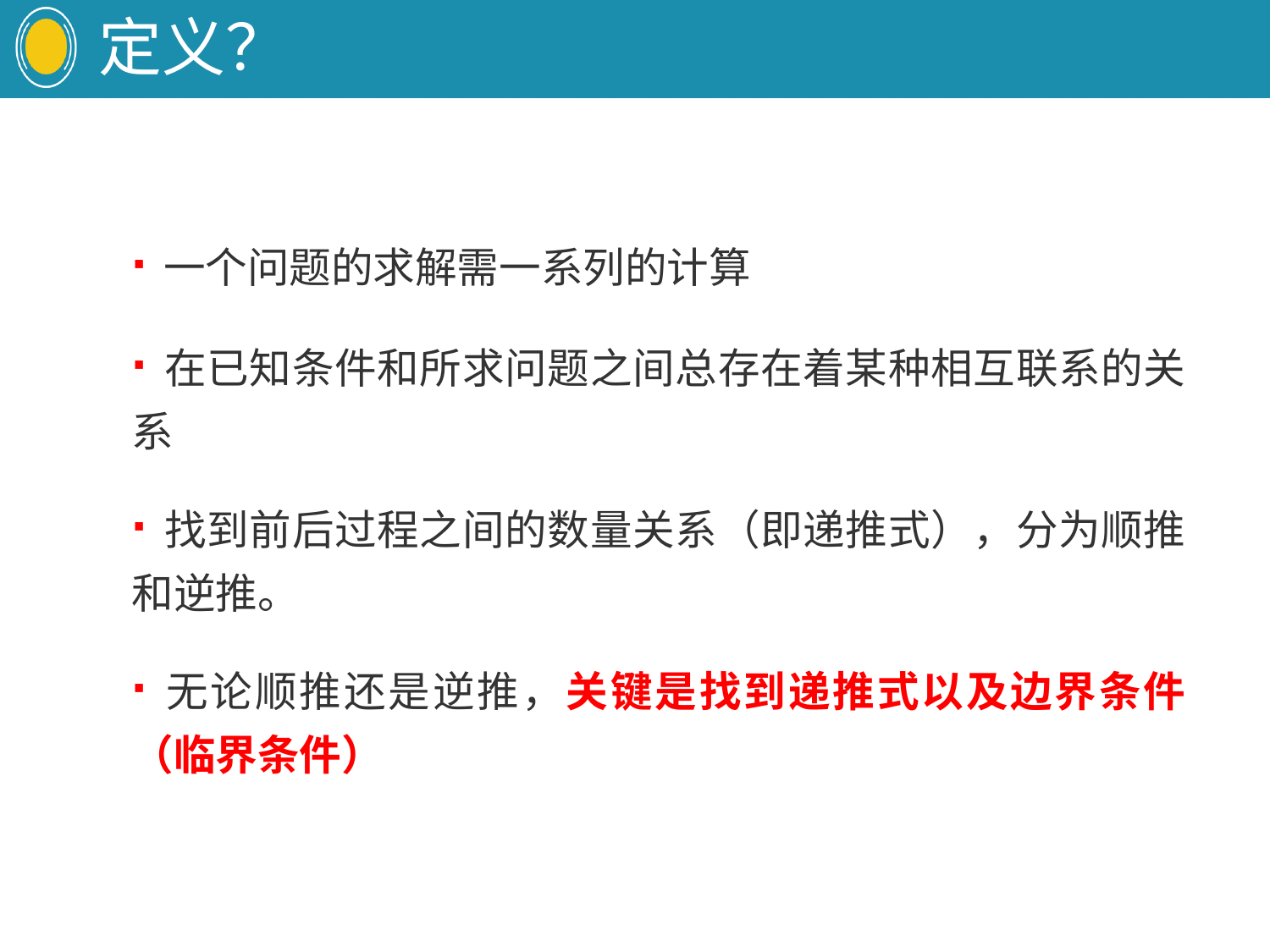

# 定义？
·一个问题的求解需一系列的计算
·在已知条件和所求问题之间总存在着某种相互联系的关系
·找到前后过程之间的数量关系（即递推式），分为顺推和逆推。
·无论顺推还是逆推，关键是找到递推式以及边界条件（临界条件）